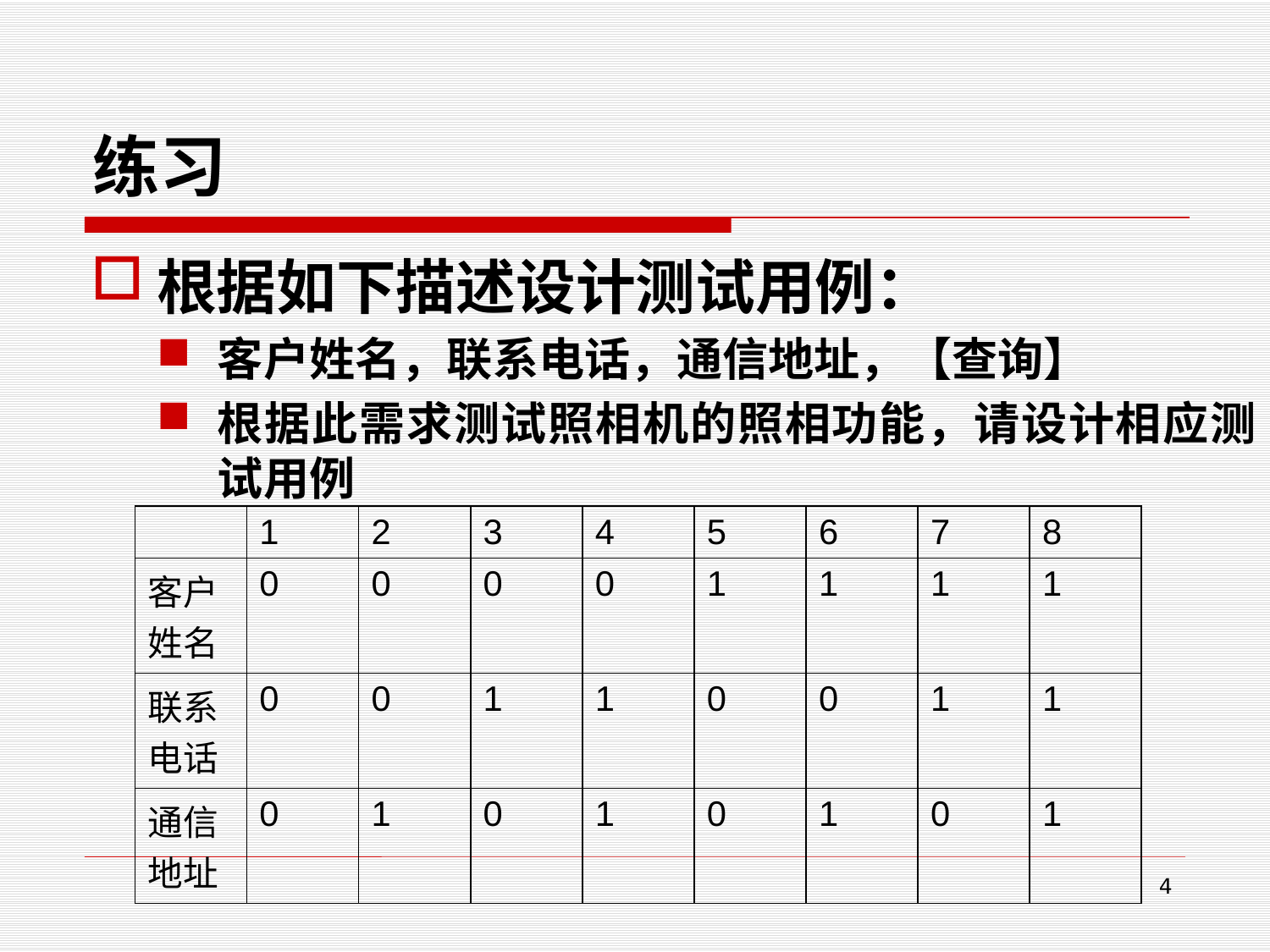

# 练习
根据如下描述设计测试用例：
客户姓名，联系电话，通信地址，【查询】
根据此需求测试照相机的照相功能，请设计相应测试用例

|  | 1 | 2 | 3 | 4 | 5 | 6 | 7 | 8 |
| --- | --- | --- | --- | --- | --- | --- | --- | --- |
| 客户姓名 | 0 | 0 | 0 | 0 | 1 | 1 | 1 | 1 |
| 联系电话 | 0 | 0 | 1 | 1 | 0 | 0 | 1 | 1 |
| 通信地址 | 0 | 1 | 0 | 1 | 0 | 1 | 0 | 1 |
4